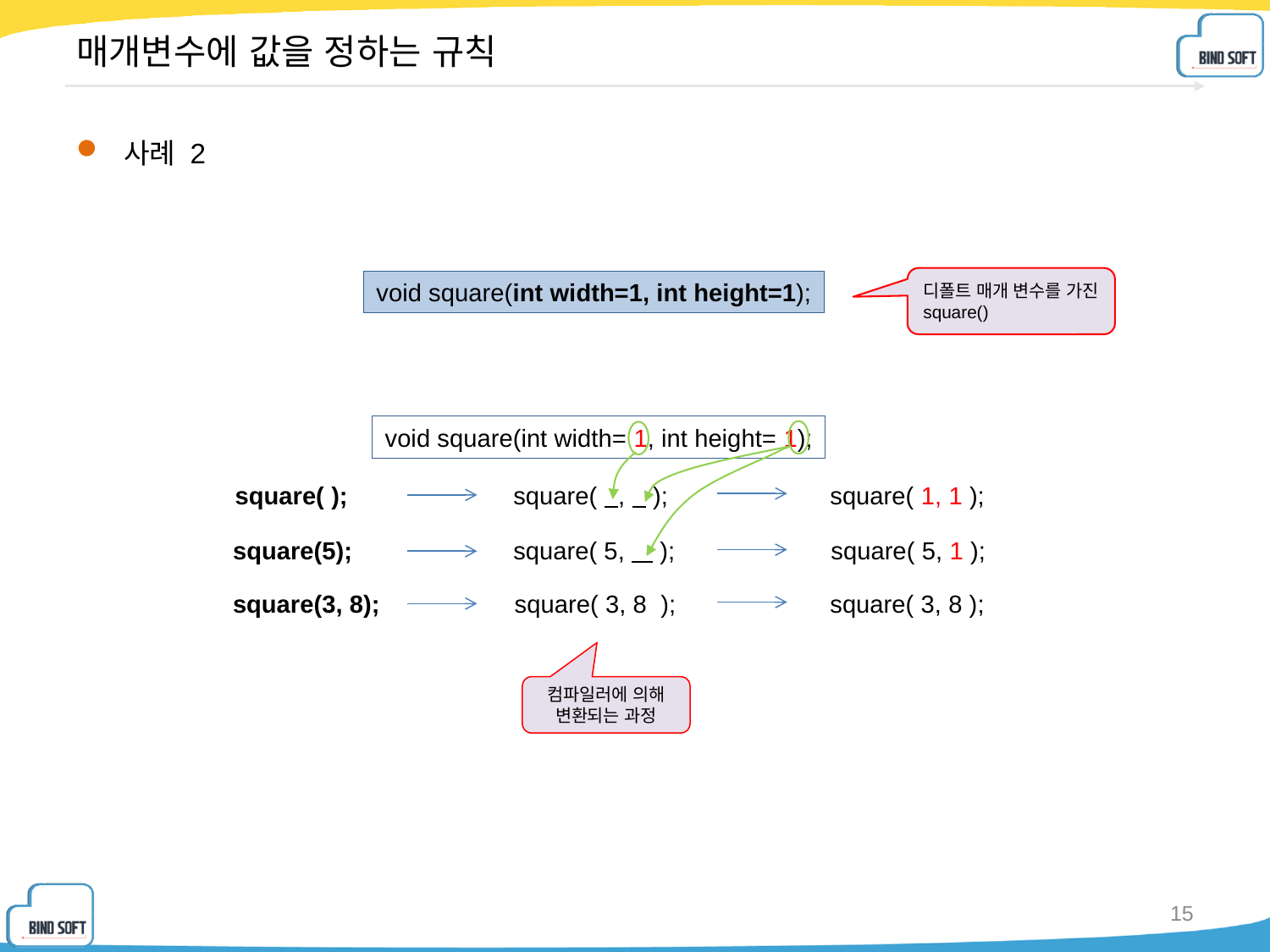

# 매개변수에 값을 정하는 규칙
사례 2

디폴트 매개 변수를 가진 square()
void square(int width=1, int height=1);
void square(int width= 1, int height= 1);

square( );
square(   ,    );
square( 1, 1 );
square(5);
square( 5,     );
square( 5, 1 );
square(3, 8);
square( 3, 8  );
square( 3, 8 );
컴파일러에 의해 변환되는 과정
15